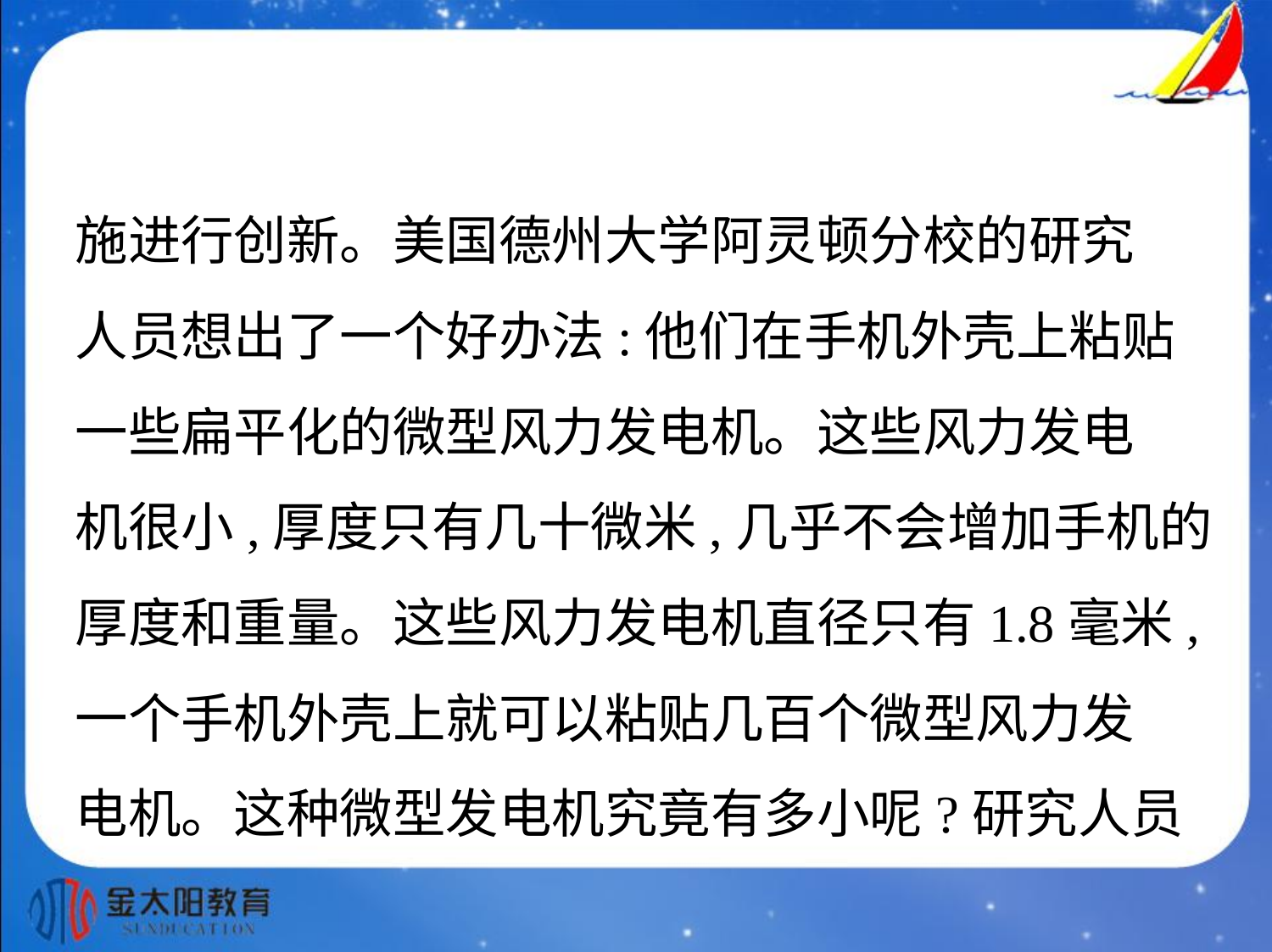

施进行创新。美国德州大学阿灵顿分校的研究
人员想出了一个好办法:他们在手机外壳上粘贴
一些扁平化的微型风力发电机。这些风力发电
机很小,厚度只有几十微米,几乎不会增加手机的
厚度和重量。这些风力发电机直径只有1.8毫米,
一个手机外壳上就可以粘贴几百个微型风力发
电机。这种微型发电机究竟有多小呢?研究人员